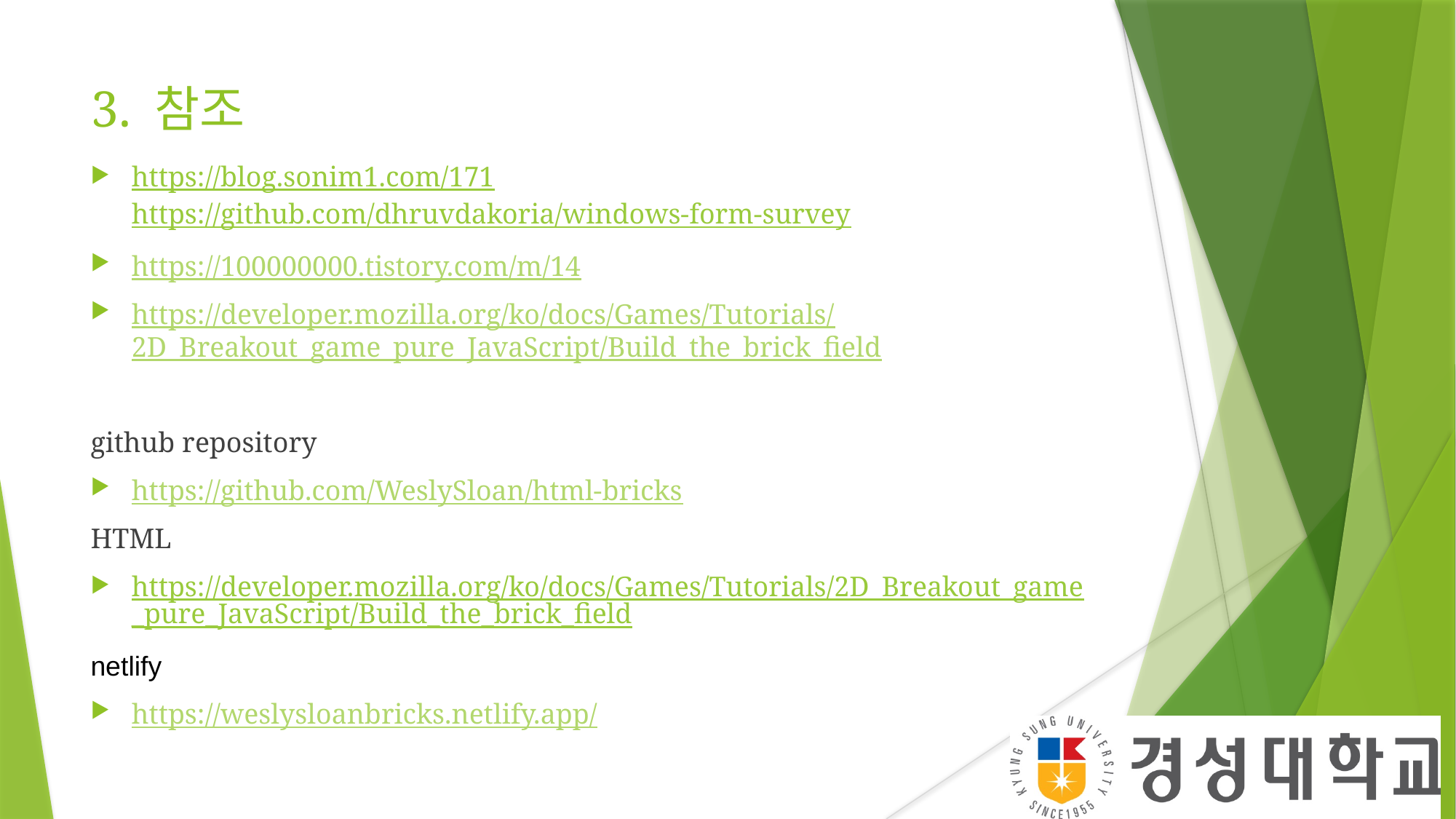

# 3. 참조
https://blog.sonim1.com/171https://github.com/dhruvdakoria/windows-form-survey
https://100000000.tistory.com/m/14
https://developer.mozilla.org/ko/docs/Games/Tutorials/2D_Breakout_game_pure_JavaScript/Build_the_brick_field

github repository
https://github.com/WeslySloan/html-bricks
HTML
https://developer.mozilla.org/ko/docs/Games/Tutorials/2D_Breakout_game_pure_JavaScript/Build_the_brick_field
netlify
https://weslysloanbricks.netlify.app/